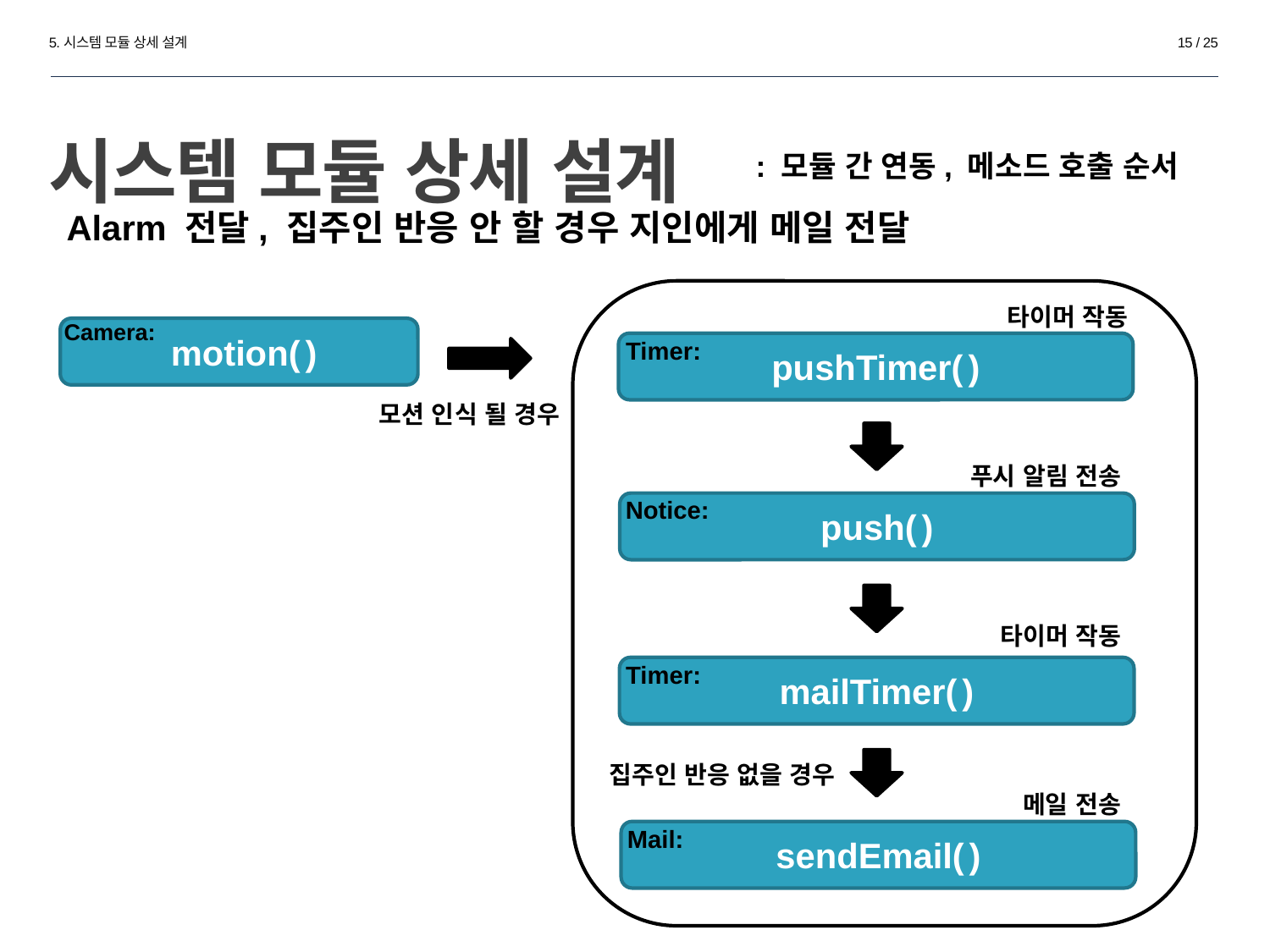

5.시스템 모듈 상세 설계
15 / 25
시스템 모듈 상세 설계
: 모듈 간 연동, 메소드 호출 순서
Alarm 전달, 집주인 반응 안 할 경우 지인에게 메일 전달

타이머 작동
Camera:

 motion( )
Timer:
pushTimer( )
모션 인식 될 경우

푸시 알림 전송
Notice:
push( )

타이머 작동
Timer:
mailTimer( )

집주인 반응 없을 경우
메일 전송
Mail:
sendEmail( )